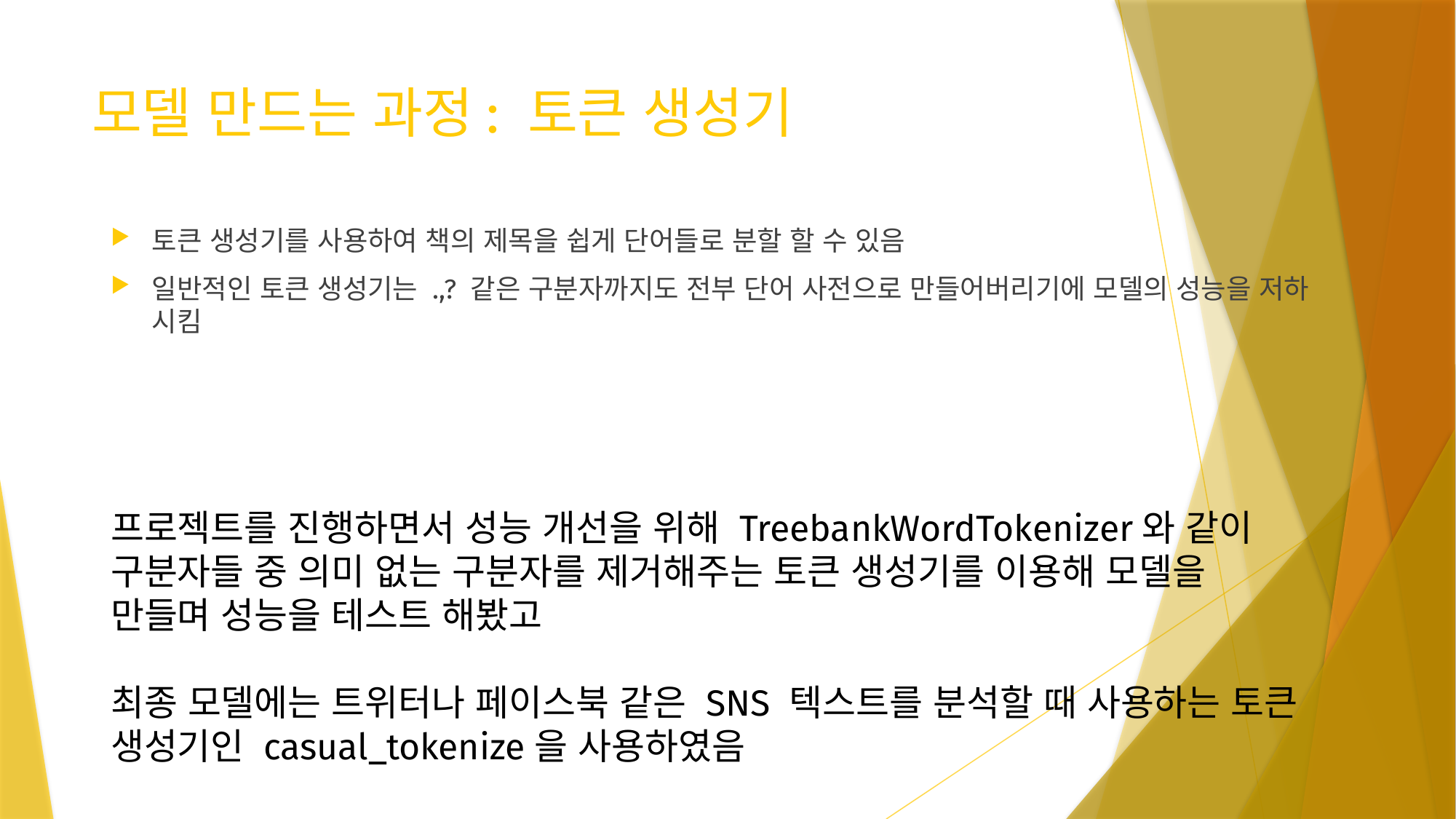

# 모델 만드는 과정: 토큰 생성기
토큰 생성기를 사용하여 책의 제목을 쉽게 단어들로 분할 할 수 있음
일반적인 토큰 생성기는 .,? 같은 구분자까지도 전부 단어 사전으로 만들어버리기에 모델의 성능을 저하 시킴
프로젝트를 진행하면서 성능 개선을 위해 TreebankWordTokenizer와 같이 구분자들 중 의미 없는 구분자를 제거해주는 토큰 생성기를 이용해 모델을 만들며 성능을 테스트 해봤고

최종 모델에는 트위터나 페이스북 같은 SNS 텍스트를 분석할 때 사용하는 토큰 생성기인 casual_tokenize을 사용하였음